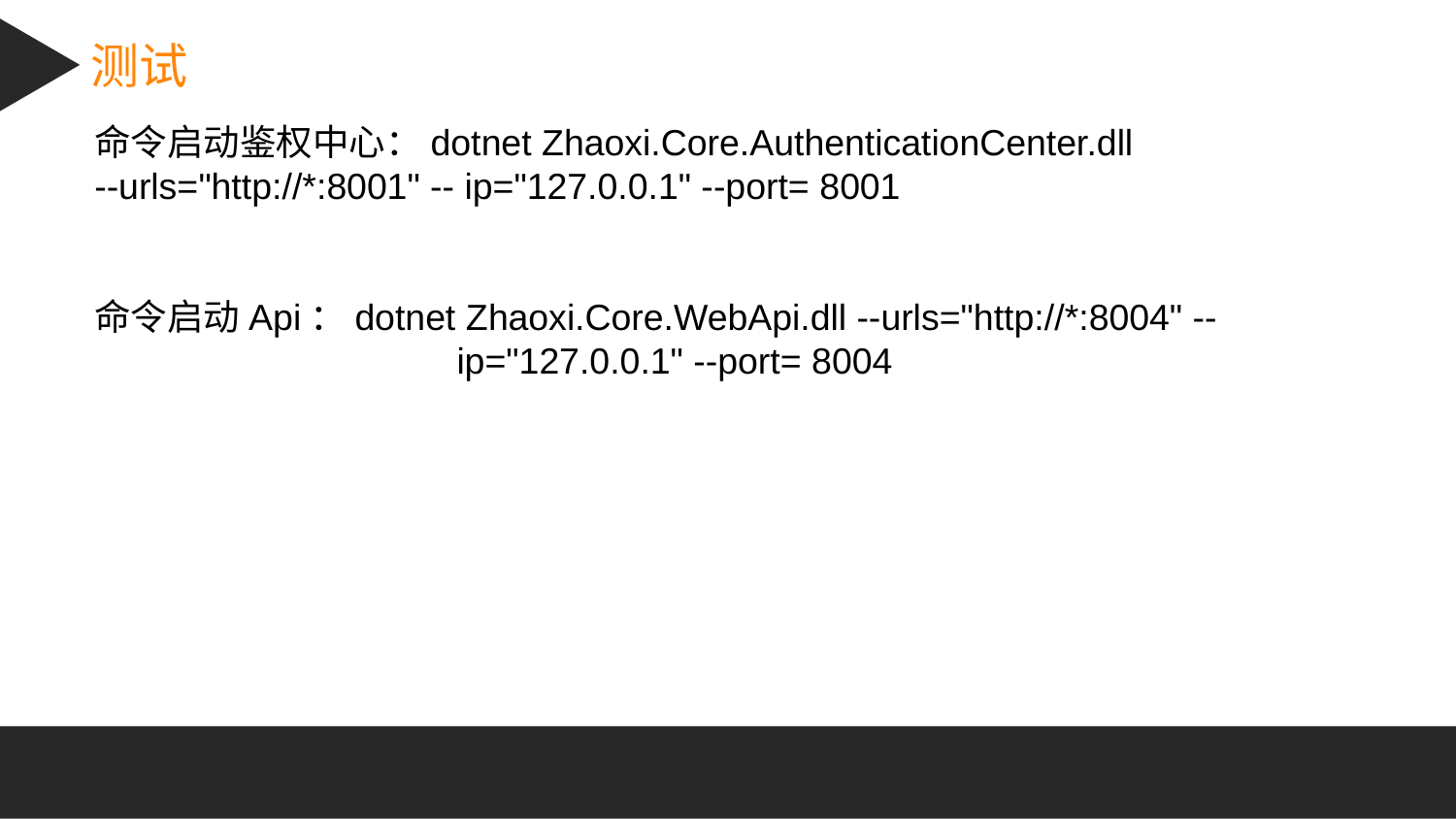

测试
命令启动鉴权中心：dotnet Zhaoxi.Core.AuthenticationCenter.dll --urls="http://*:8001" -- ip="127.0.0.1" --port= 8001

命令启动Api：dotnet Zhaoxi.Core.WebApi.dll --urls="http://*:8004" --	       	   	       ip="127.0.0.1" --port= 8004